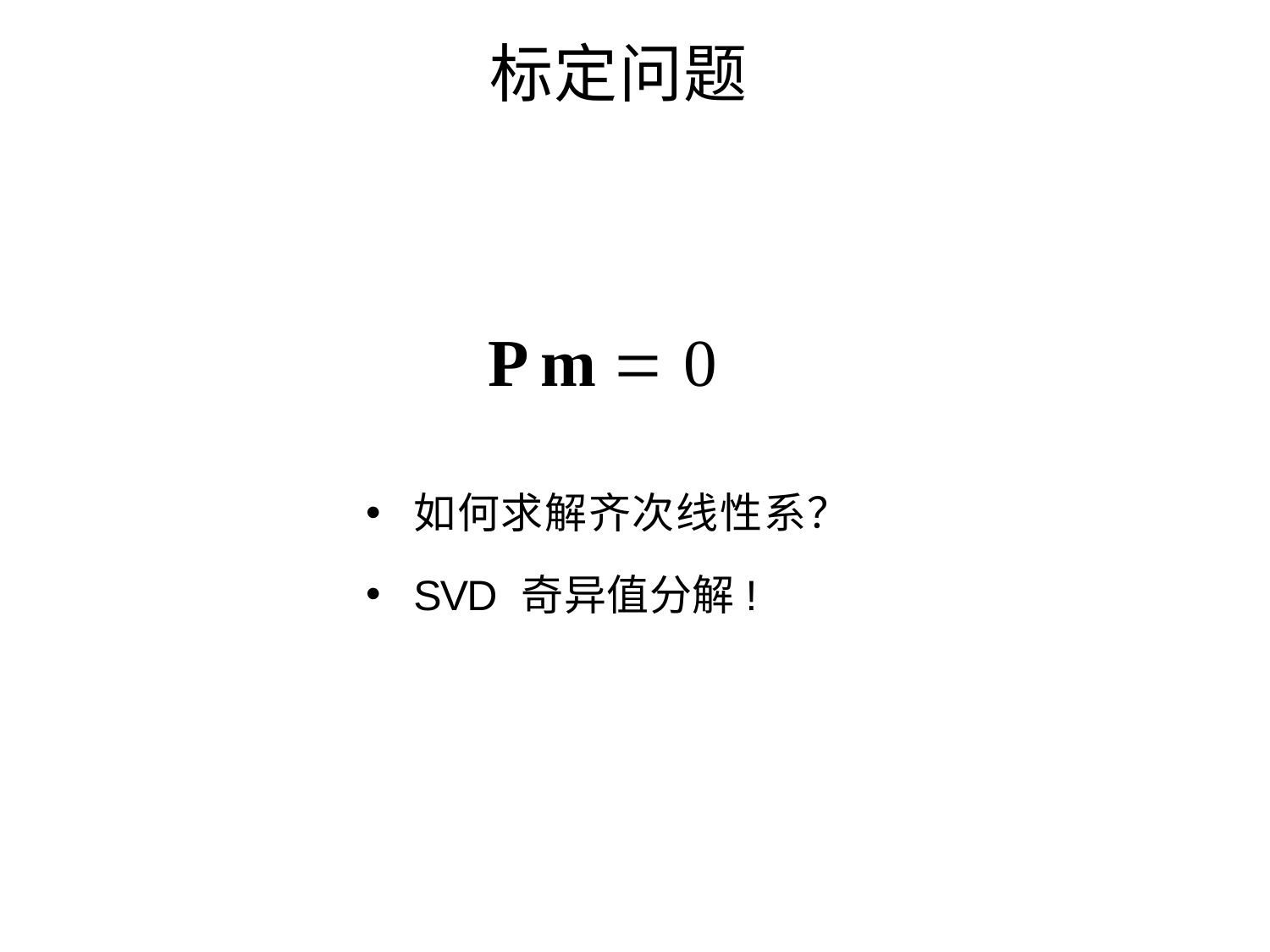

# 标定问题
P m = 0
如何求解齐次线性系？
SVD 奇异值分解!